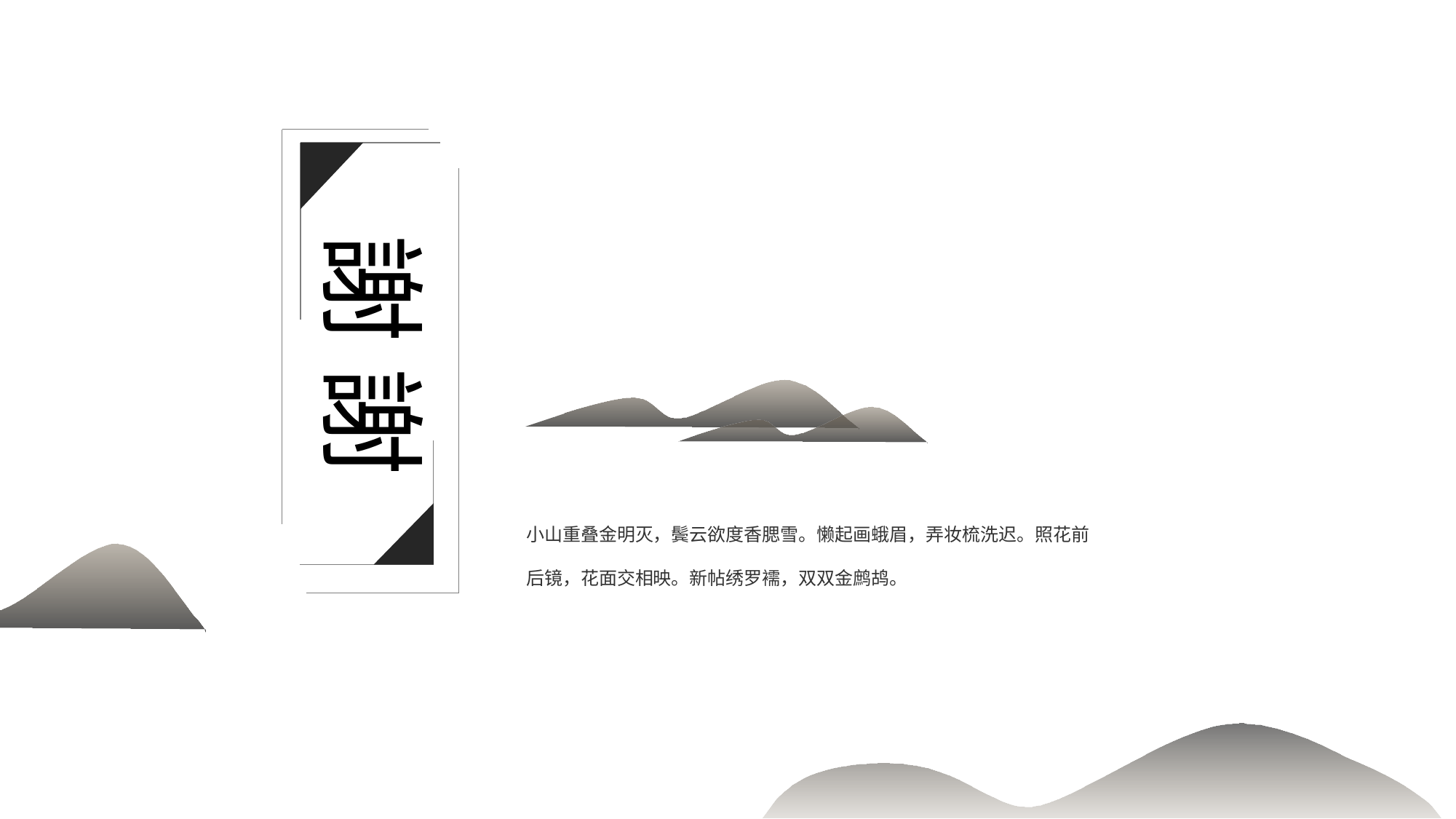

謝 謝

小山重叠金明灭，鬓云欲度香腮雪。懒起画蛾眉，弄妆梳洗迟。照花前后镜，花面交相映。新帖绣罗襦，双双金鹧鸪。